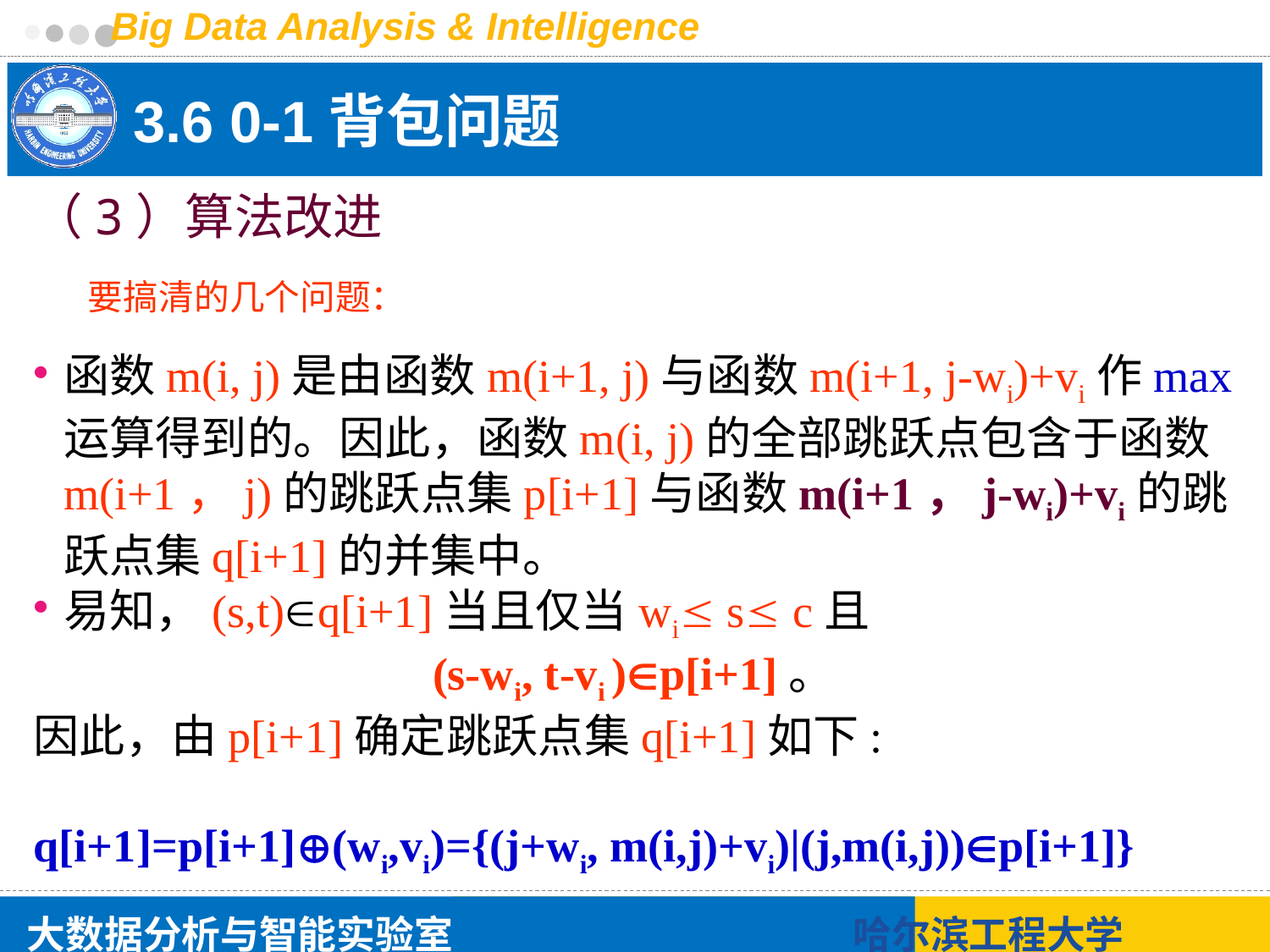

# 3.6 0-1背包问题
（3）算法改进
要搞清的几个问题：
函数m(i, j)是由函数m(i+1, j)与函数m(i+1, j-wi)+vi作max运算得到的。因此，函数m(i, j)的全部跳跃点包含于函数m(i+1，j)的跳跃点集p[i+1]与函数m(i+1，j-wi)+vi的跳跃点集q[i+1]的并集中。
易知，(s,t)∈q[i+1]当且仅当wi≤ s≤ c且
(s-wi, t-vi )∈p[i+1]。
因此，由p[i+1]确定跳跃点集q[i+1]如下:

q[i+1]=p[i+1]⊕(wi,vi)={(j+wi, m(i,j)+vi)|(j,m(i,j))∈p[i+1]}